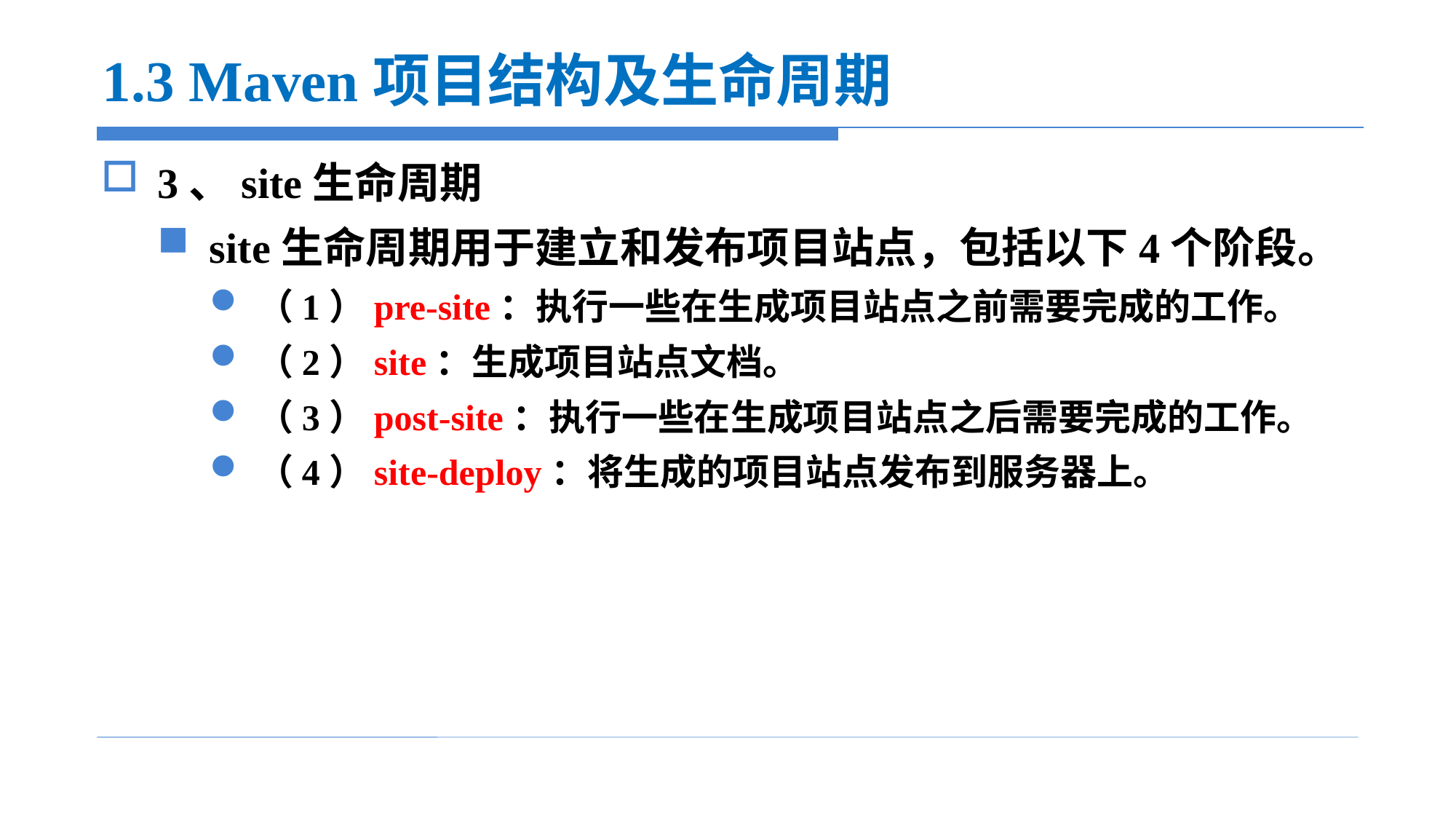

# 1.3 Maven项目结构及生命周期
3、site生命周期
site生命周期用于建立和发布项目站点，包括以下4个阶段。
（1）pre-site：执行一些在生成项目站点之前需要完成的工作。
（2）site：生成项目站点文档。
（3）post-site：执行一些在生成项目站点之后需要完成的工作。
（4）site-deploy：将生成的项目站点发布到服务器上。
42